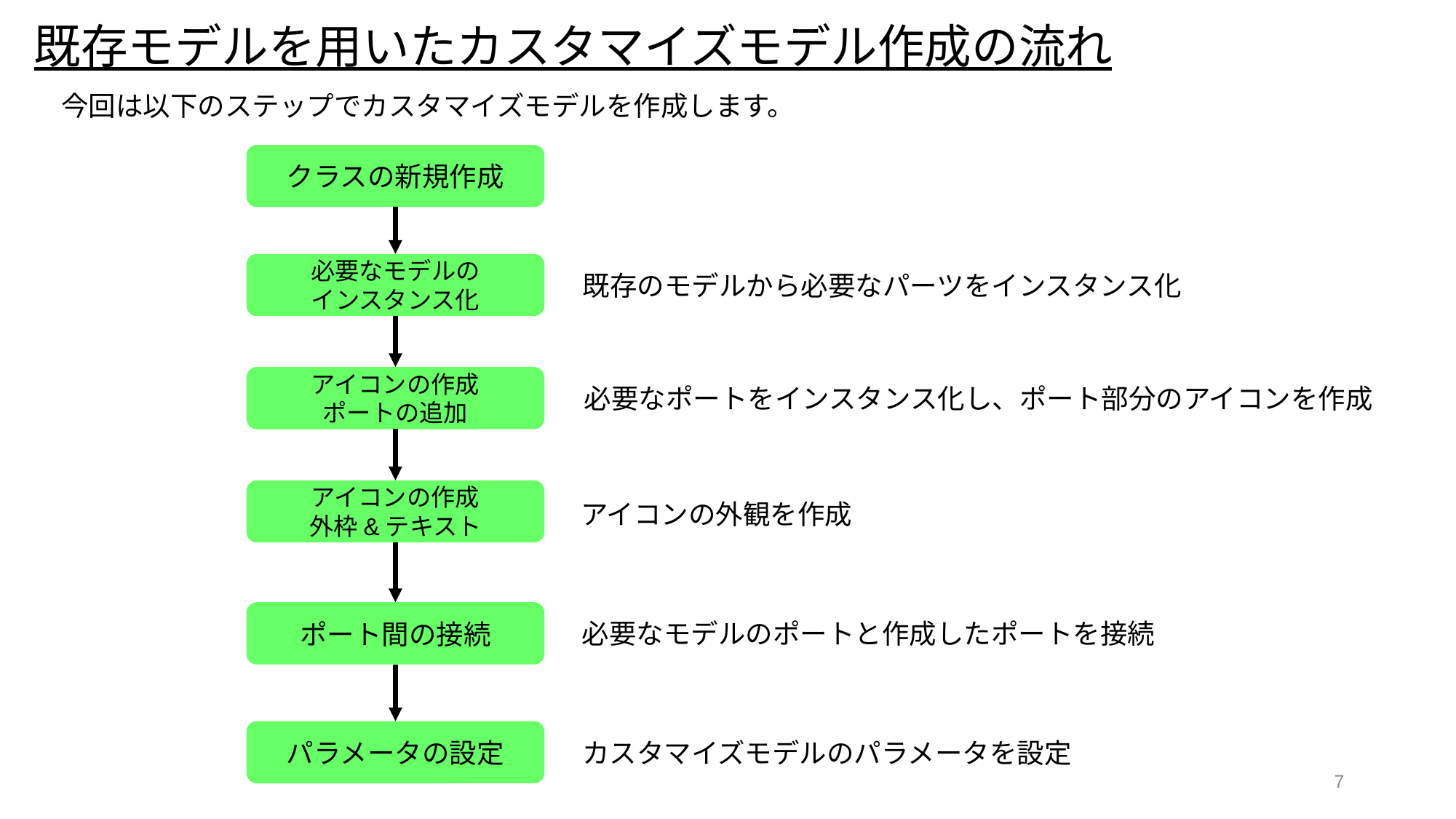

既存モデルを用いたカスタマイズモデル作成の流れ
今回は以下のステップでカスタマイズモデルを作成します。
クラスの新規作成
必要なモデルの
インスタンス化
既存のモデルから必要なパーツをインスタンス化
アイコンの作成
ポートの追加
必要なポートをインスタンス化し、ポート部分のアイコンを作成
アイコンの作成
外枠&テキスト
アイコンの外観を作成
ポート間の接続
必要なモデルのポートと作成したポートを接続
パラメータの設定
カスタマイズモデルのパラメータを設定
7